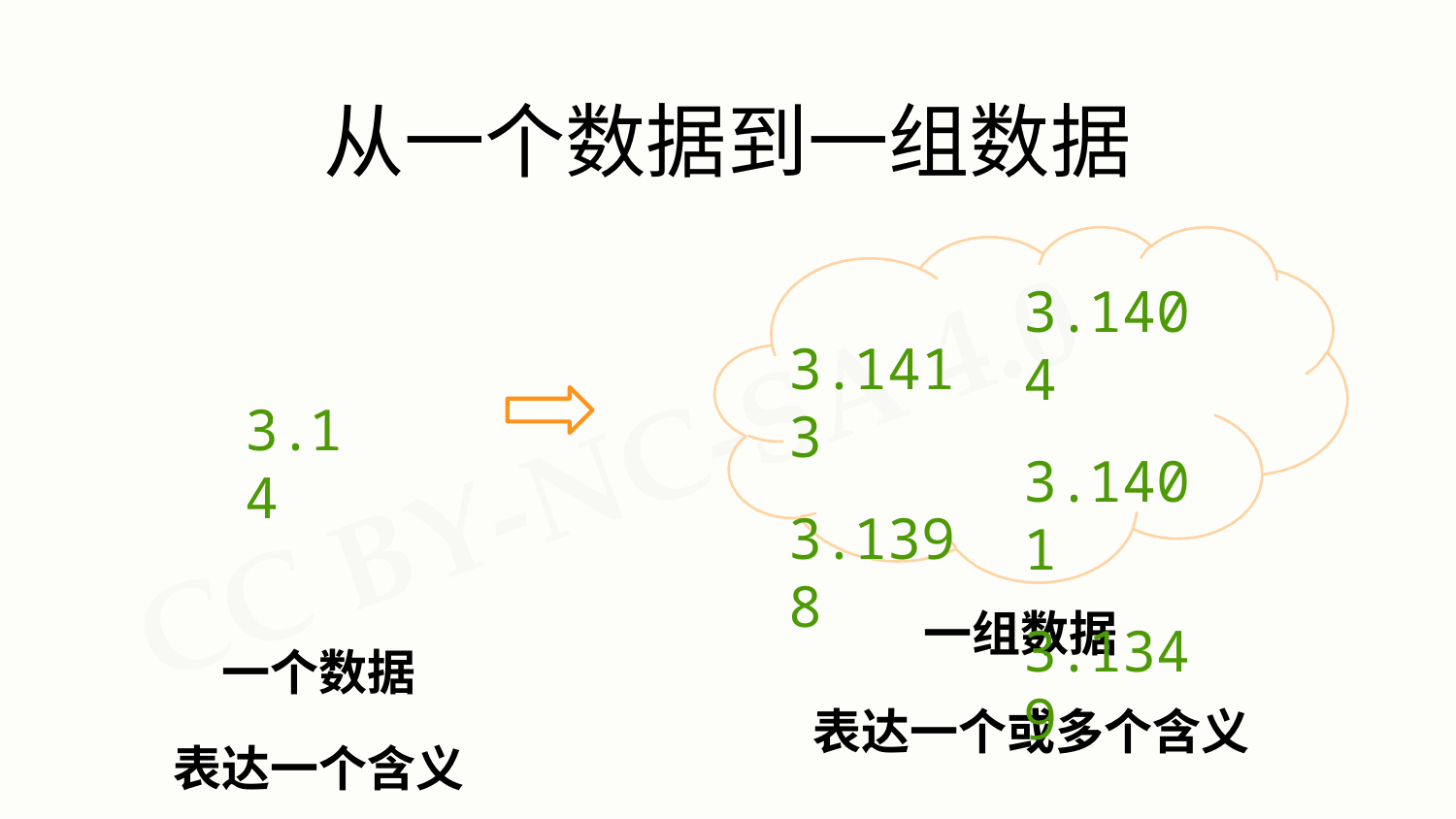

# 从一个数据到一组数据

3.1404
3.1401
3.1349

3.1413
3.1398

3.14

一组数据
一个数据 表达一个含义
表达一个或多个含义